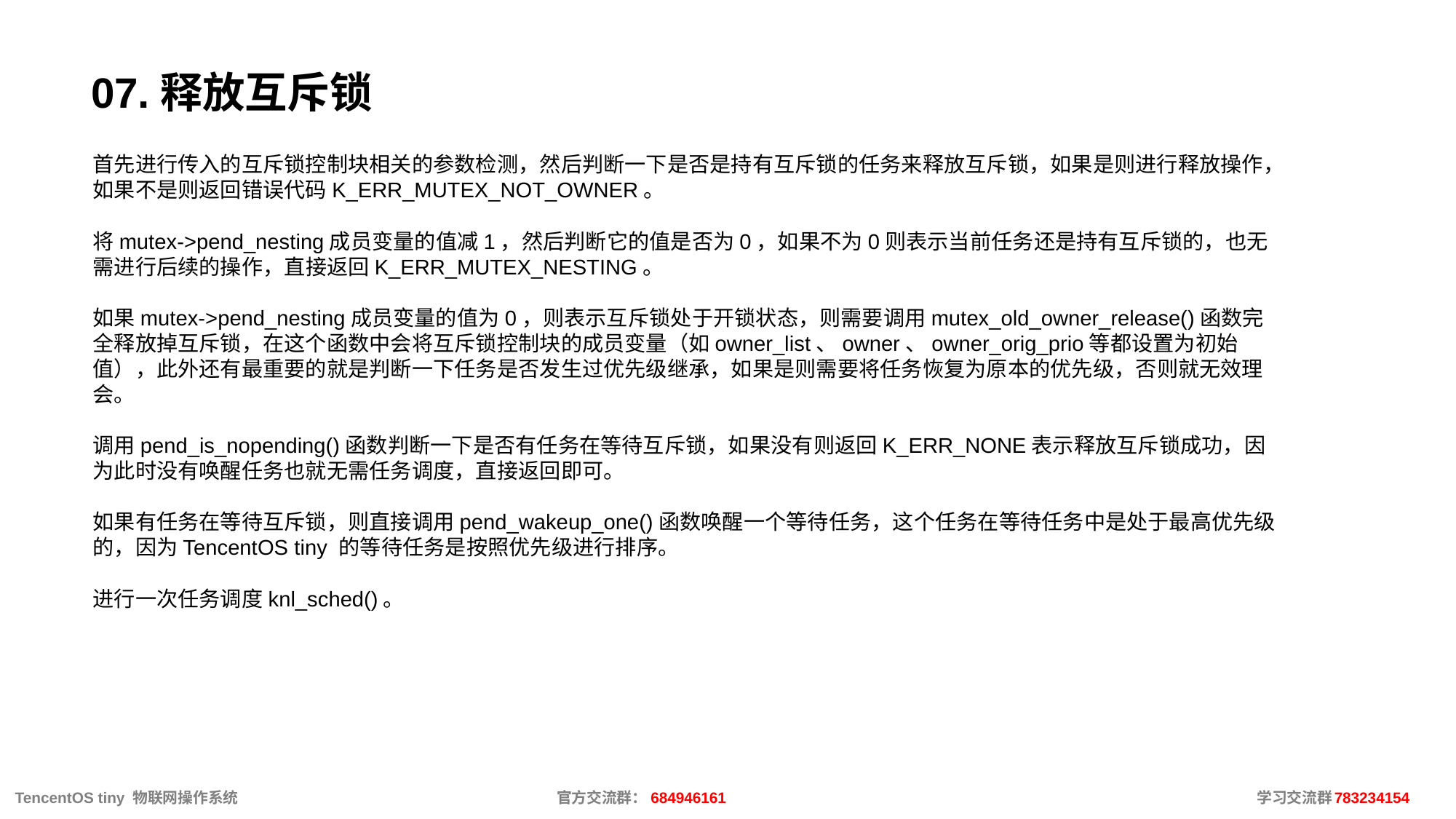

# 07.释放互斥锁
首先进行传入的互斥锁控制块相关的参数检测，然后判断一下是否是持有互斥锁的任务来释放互斥锁，如果是则进行释放操作，如果不是则返回错误代码K_ERR_MUTEX_NOT_OWNER。

将mutex->pend_nesting成员变量的值减1，然后判断它的值是否为0，如果不为0则表示当前任务还是持有互斥锁的，也无需进行后续的操作，直接返回K_ERR_MUTEX_NESTING。

如果mutex->pend_nesting成员变量的值为0，则表示互斥锁处于开锁状态，则需要调用mutex_old_owner_release()函数完全释放掉互斥锁，在这个函数中会将互斥锁控制块的成员变量（如owner_list、owner、owner_orig_prio等都设置为初始值），此外还有最重要的就是判断一下任务是否发生过优先级继承，如果是则需要将任务恢复为原本的优先级，否则就无效理会。

调用pend_is_nopending()函数判断一下是否有任务在等待互斥锁，如果没有则返回K_ERR_NONE表示释放互斥锁成功，因为此时没有唤醒任务也就无需任务调度，直接返回即可。

如果有任务在等待互斥锁，则直接调用pend_wakeup_one()函数唤醒一个等待任务，这个任务在等待任务中是处于最高优先级的，因为TencentOS tiny 的等待任务是按照优先级进行排序。

进行一次任务调度knl_sched()。

 TencentOS tiny 物联网操作系统			官方交流群：684946161					          学习交流群：783234154